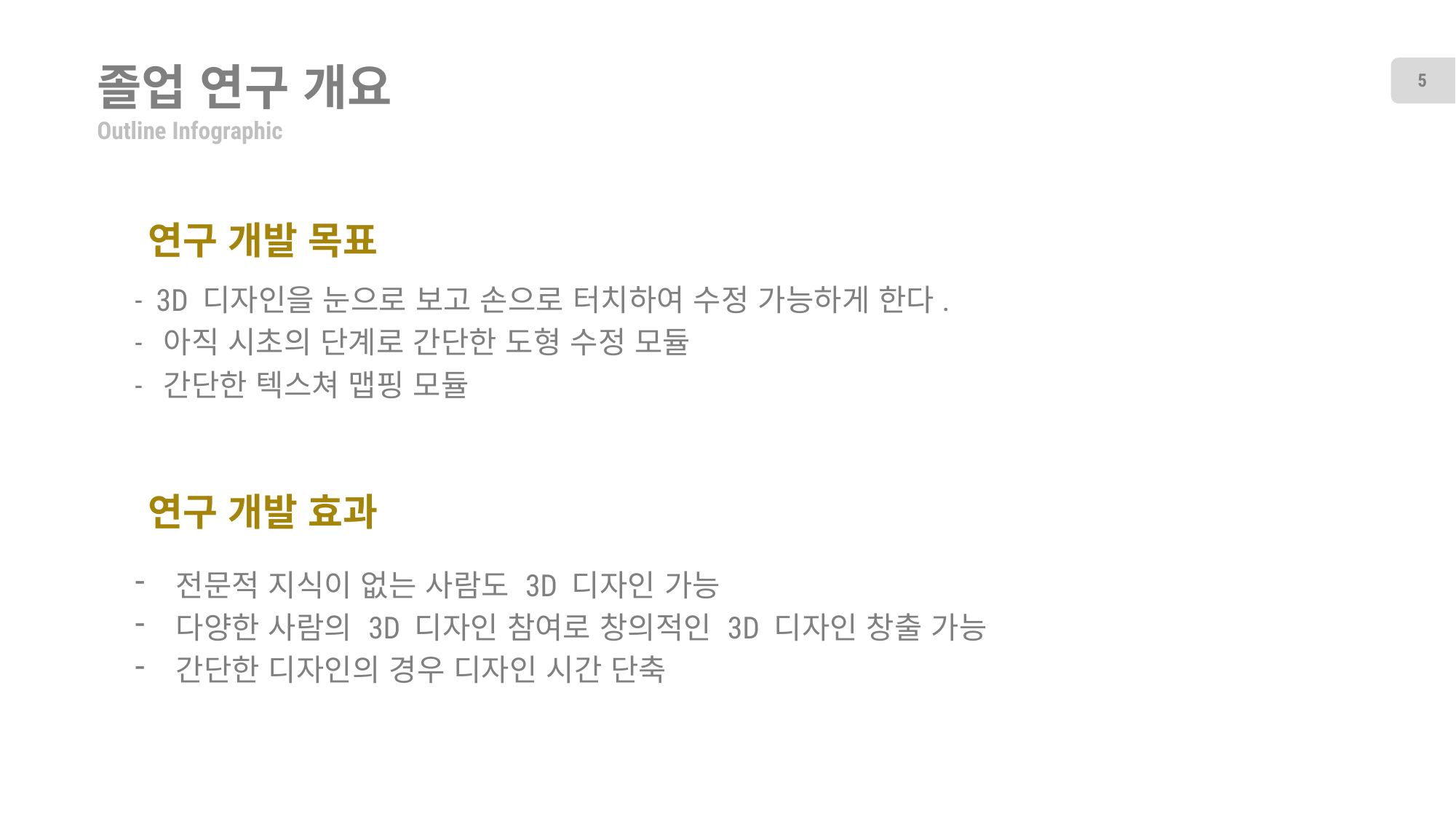

# 졸업 연구 개요
5
Outline Infographic
연구 개발 목표
-  3D 디자인을 눈으로 보고 손으로 터치하여 수정 가능하게 한다.
-  아직 시초의 단계로 간단한 도형 수정 모듈
-  간단한 텍스쳐 맵핑 모듈
연구 개발 효과
전문적 지식이 없는 사람도 3D 디자인 가능
다양한 사람의 3D 디자인 참여로 창의적인 3D 디자인 창출 가능
간단한 디자인의 경우 디자인 시간 단축